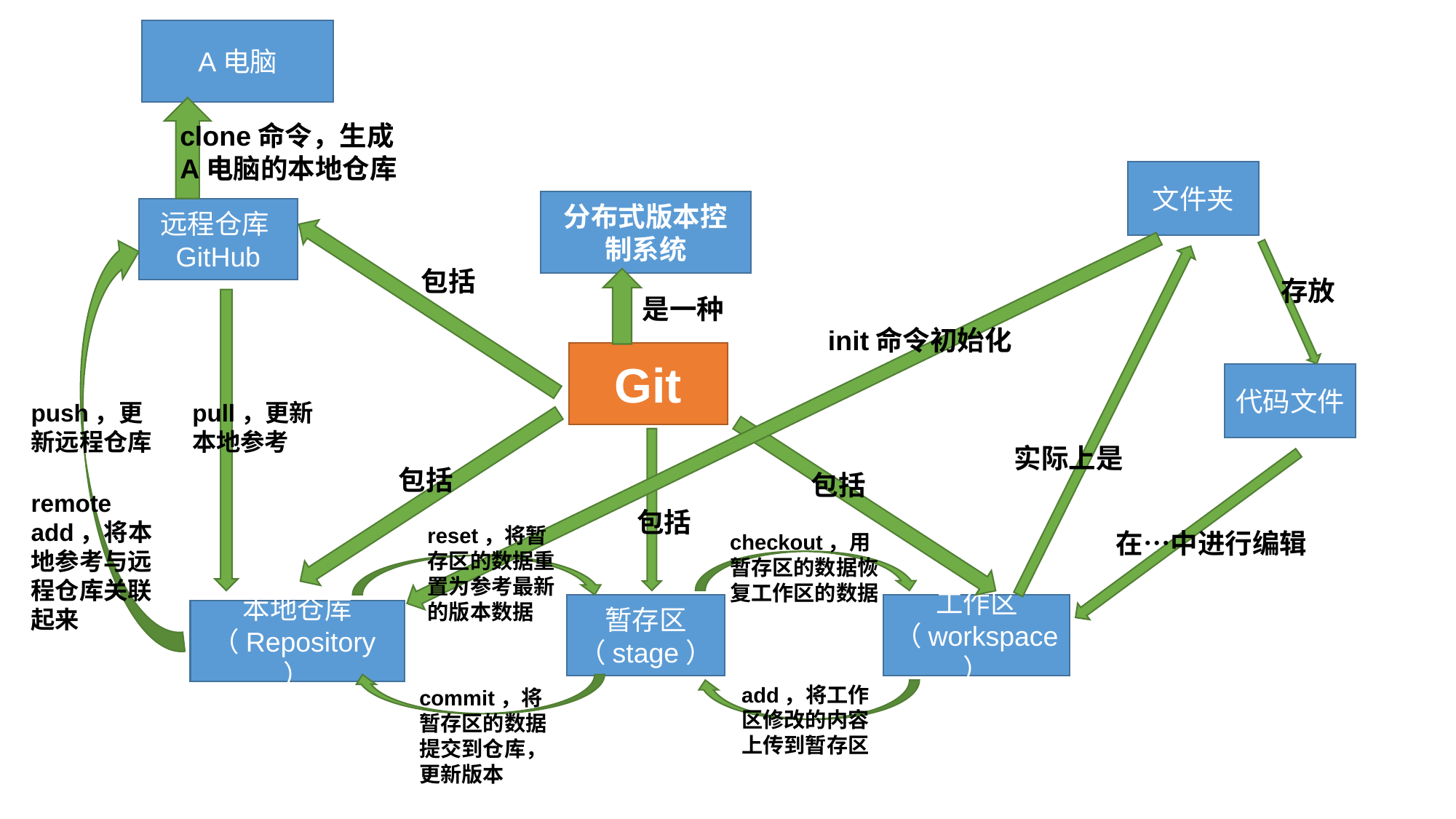

A电脑
clone命令，生成A电脑的本地仓库

文件夹
分布式版本控制系统
远程仓库GitHub

包括

存放
是一种

init命令初始化

Git

代码文件
push，更新远程仓库
pull，更新本地参考

实际上是
包括
包括
remote add，将本地参考与远程仓库关联起来
包括
reset，将暂存区的数据重置为参考最新的版本数据
在…中进行编辑
checkout，用暂存区的数据恢复工作区的数据

暂存区（stage）
工作区（workspace）
本地仓库（Repository）

add，将工作区修改的内容上传到暂存区
commit，将暂存区的数据提交到仓库，更新版本